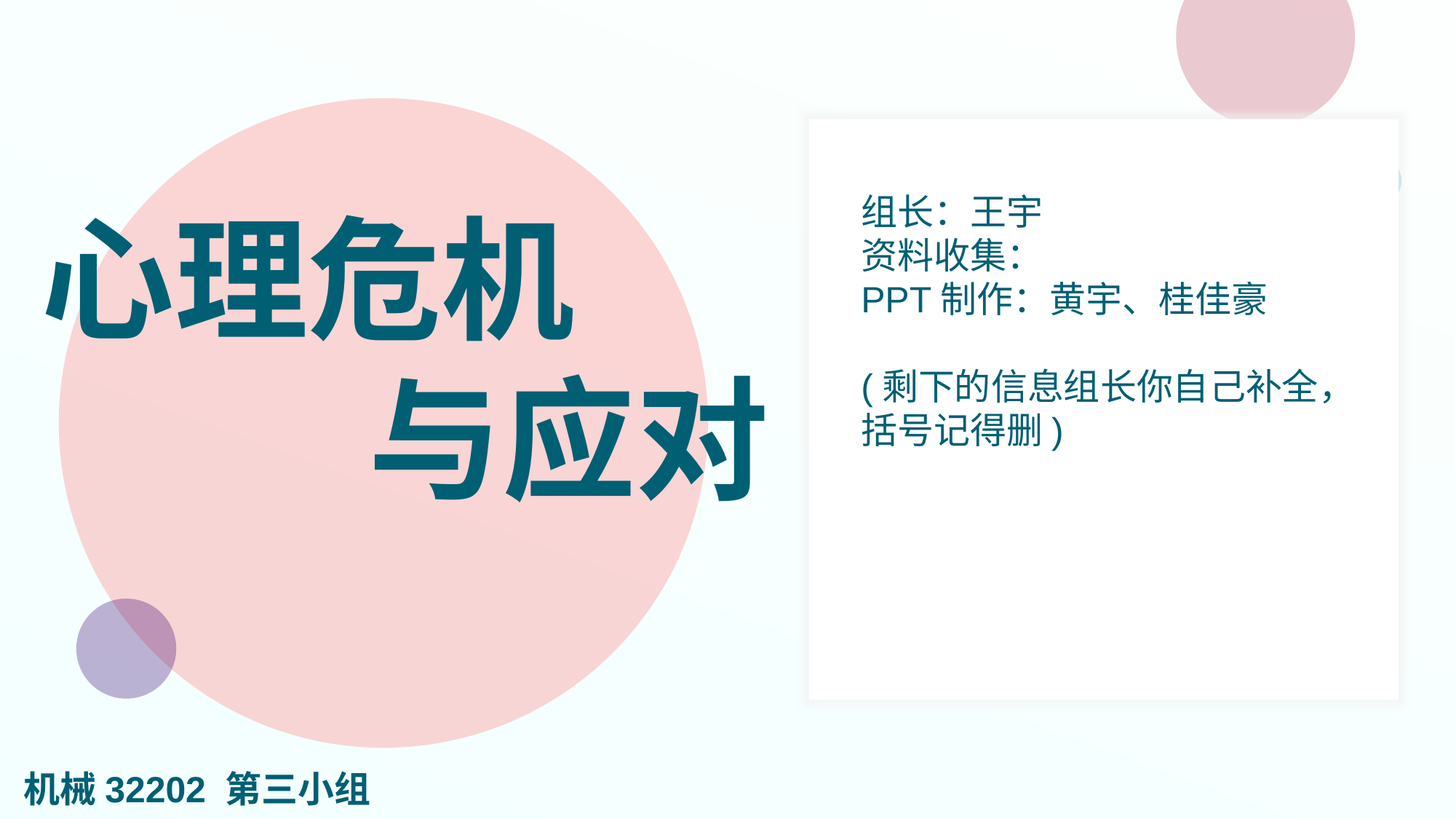

制作
组长：王宇
资料收集：
PPT制作：黄宇、桂佳豪

(剩下的信息组长你自己补全，括号记得删)
# 心理危机 与应对
机械32202 第三小组